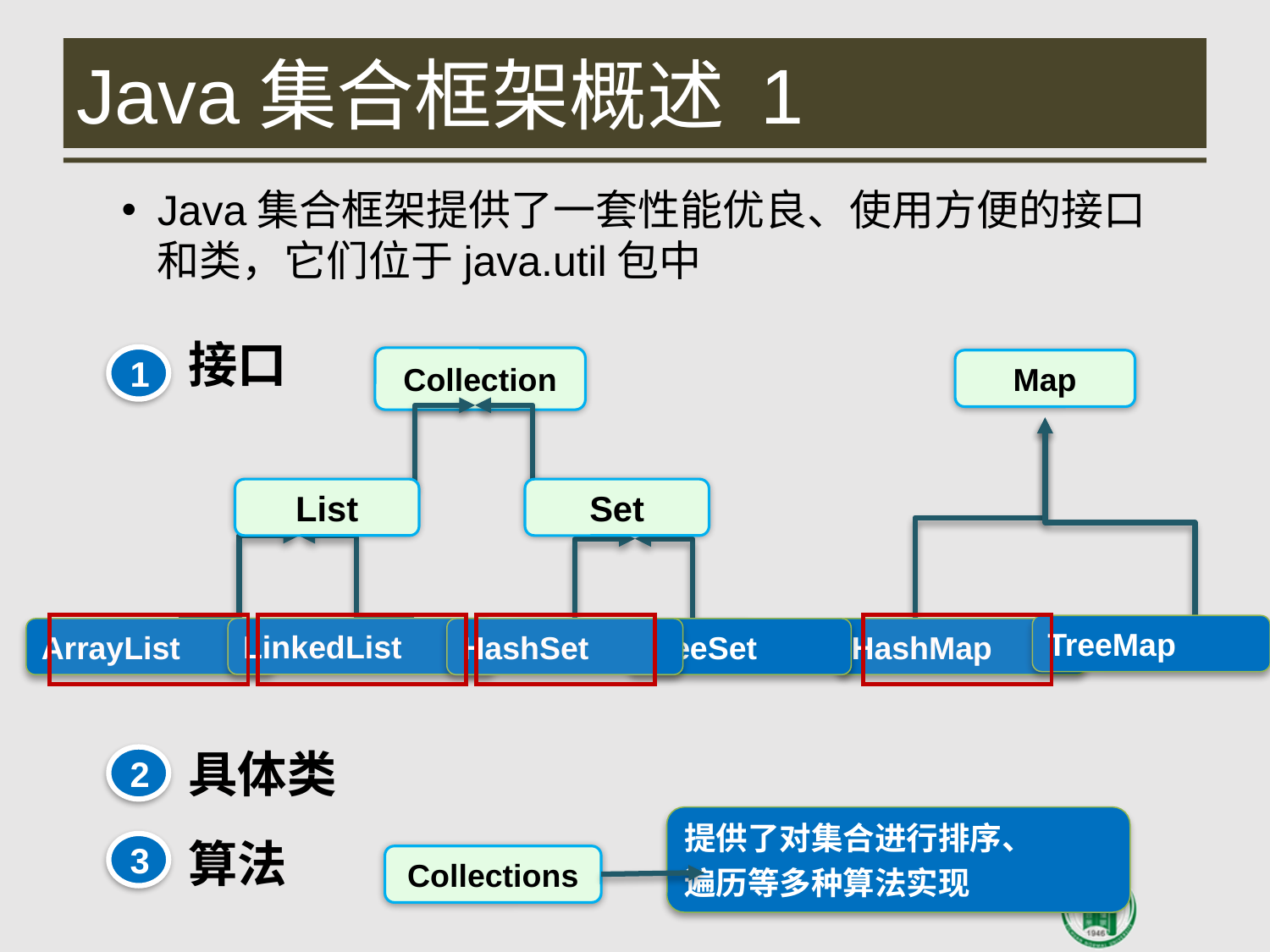

# Java集合框架概述 1
Java集合框架提供了一套性能优良、使用方便的接口和类，它们位于java.util包中

接口
1
Collection
Map
List
Set

TreeMap
ArrayList
LinkedList
HashSet
TreeSet
HashMap
具体类
2
提供了对集合进行排序、
遍历等多种算法实现
算法
3
Collections